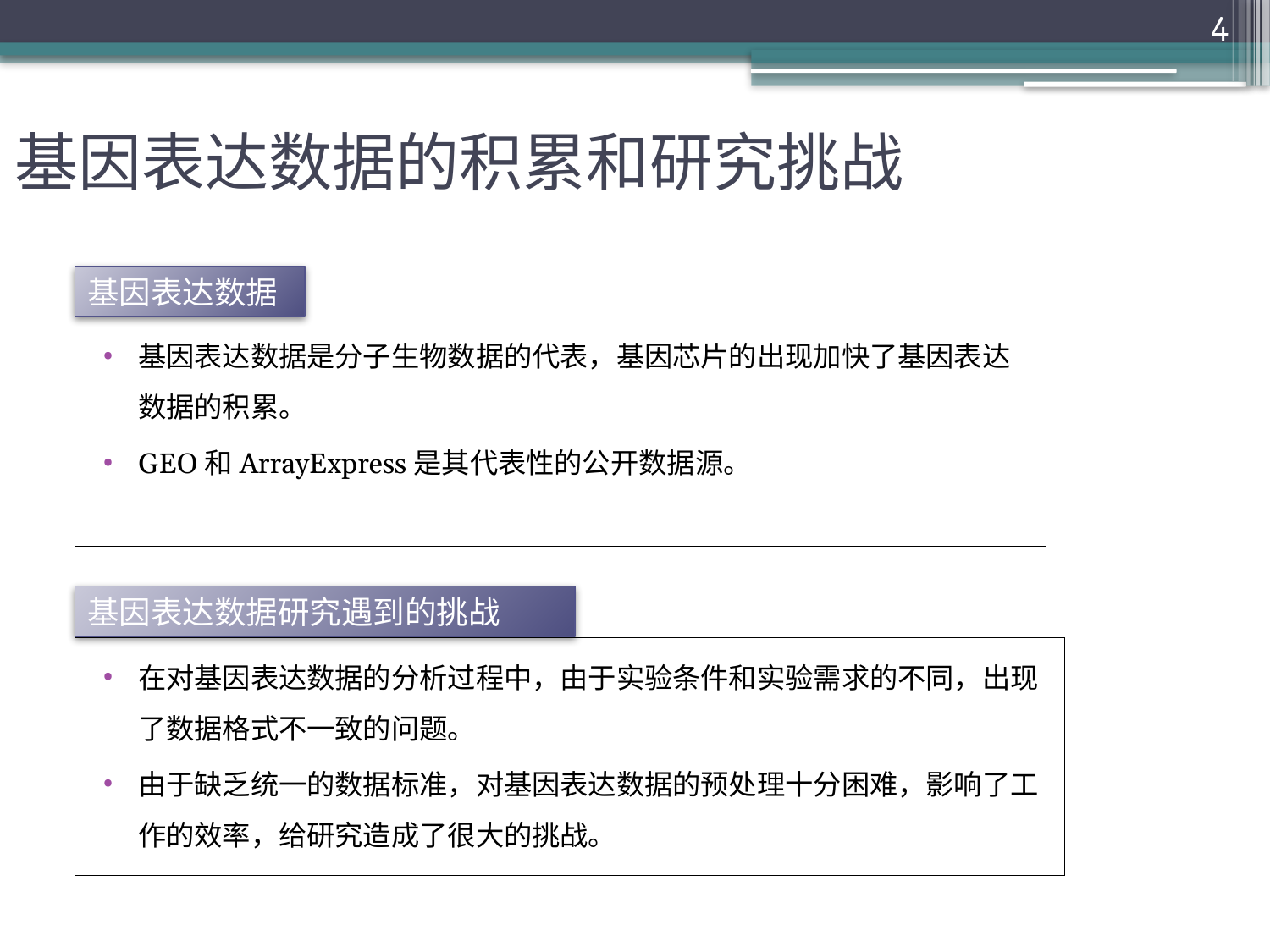

4
# 基因表达数据的积累和研究挑战
基因表达数据
基因表达数据是分子生物数据的代表，基因芯片的出现加快了基因表达数据的积累。
GEO和ArrayExpress是其代表性的公开数据源。

基因表达数据研究遇到的挑战
在对基因表达数据的分析过程中，由于实验条件和实验需求的不同，出现了数据格式不一致的问题。
由于缺乏统一的数据标准，对基因表达数据的预处理十分困难，影响了工作的效率，给研究造成了很大的挑战。